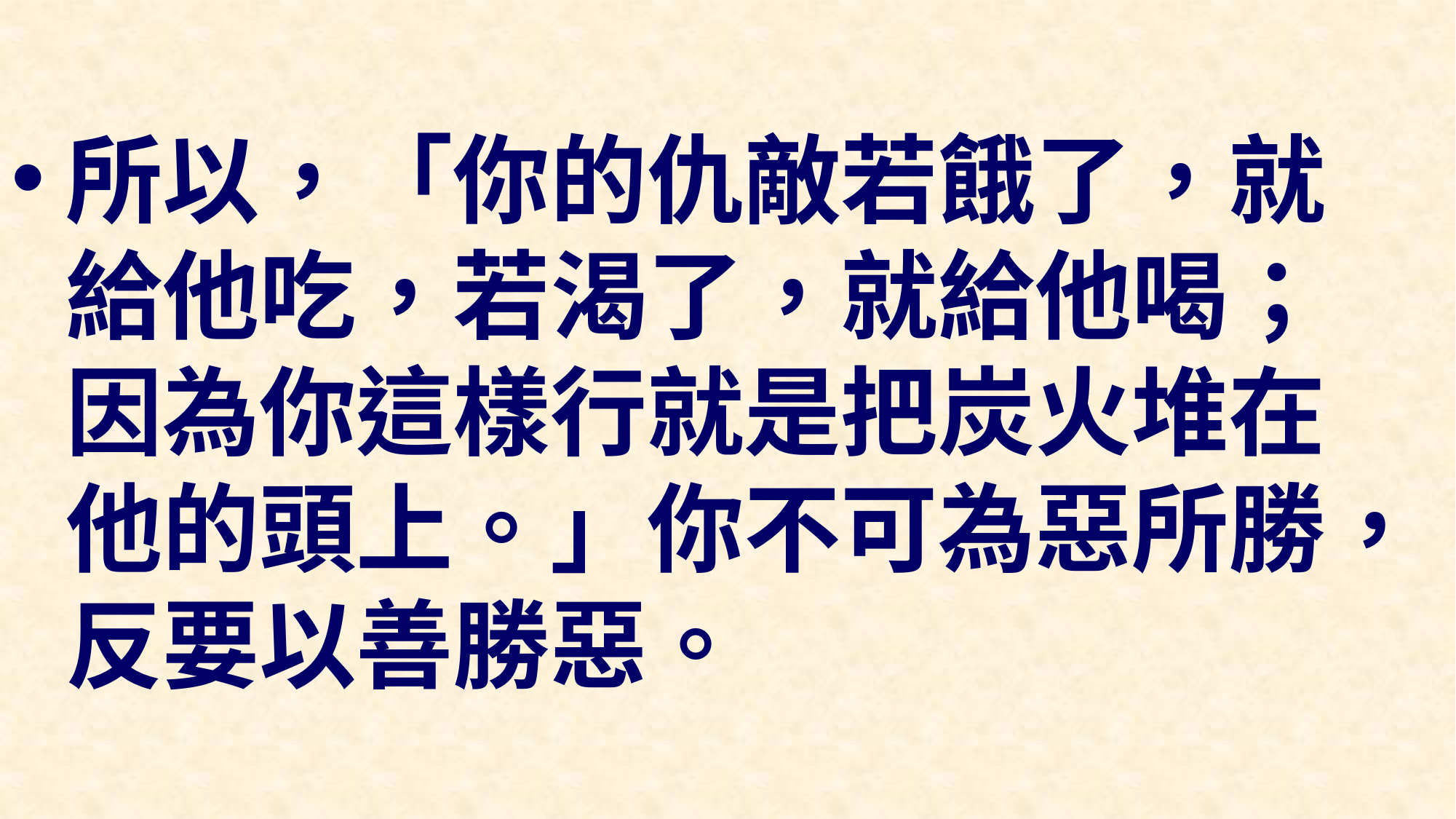

所以，「你的仇敵若餓了，就給他吃，若渴了，就給他喝；因為你這樣行就是把炭火堆在他的頭上。」你不可為惡所勝，反要以善勝惡。